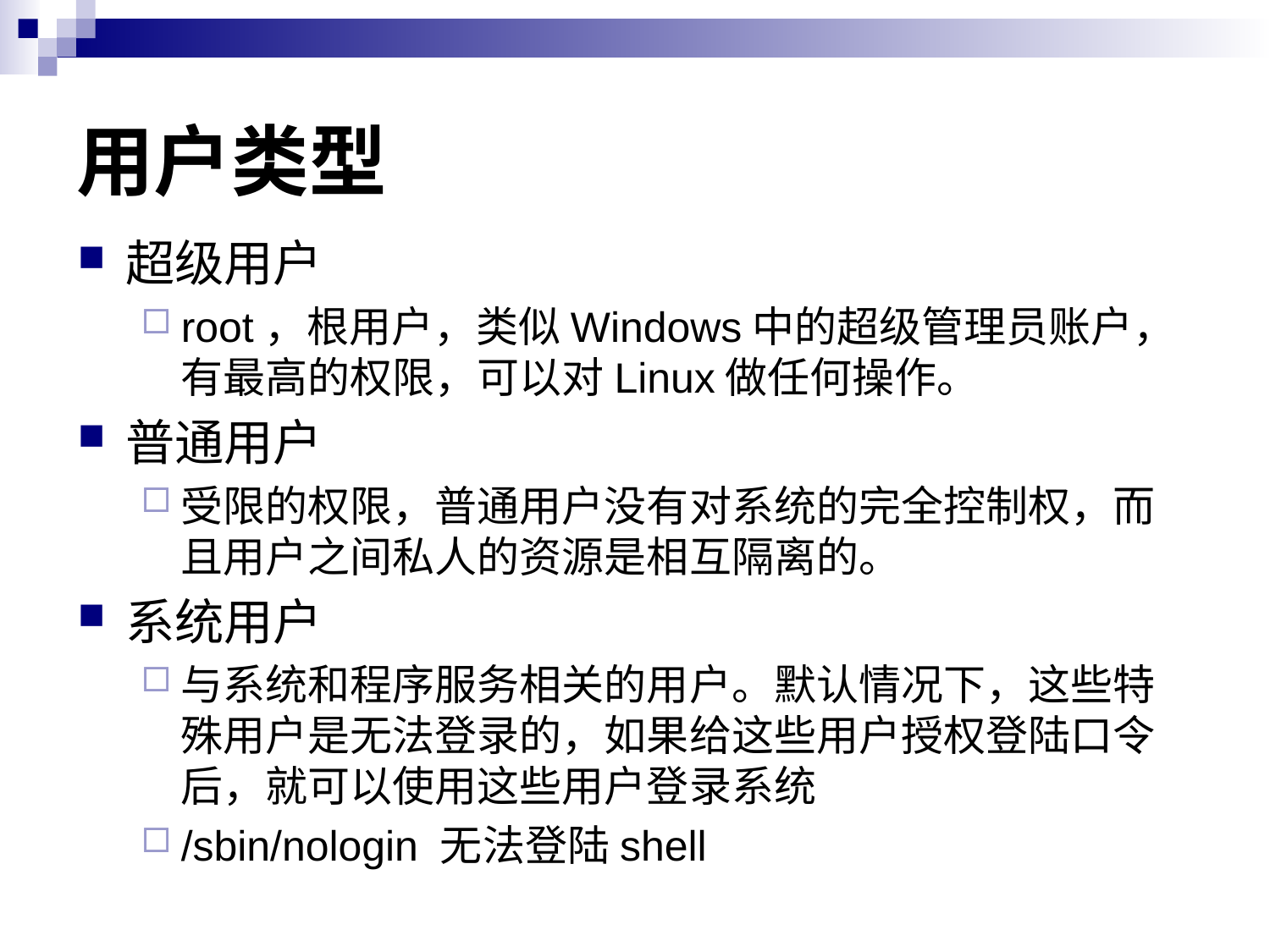

# 用户类型
超级用户
root，根用户，类似Windows中的超级管理员账户，有最高的权限，可以对Linux做任何操作。
普通用户
受限的权限，普通用户没有对系统的完全控制权，而且用户之间私人的资源是相互隔离的。
系统用户
与系统和程序服务相关的用户。默认情况下，这些特殊用户是无法登录的，如果给这些用户授权登陆口令后，就可以使用这些用户登录系统
/sbin/nologin 无法登陆shell